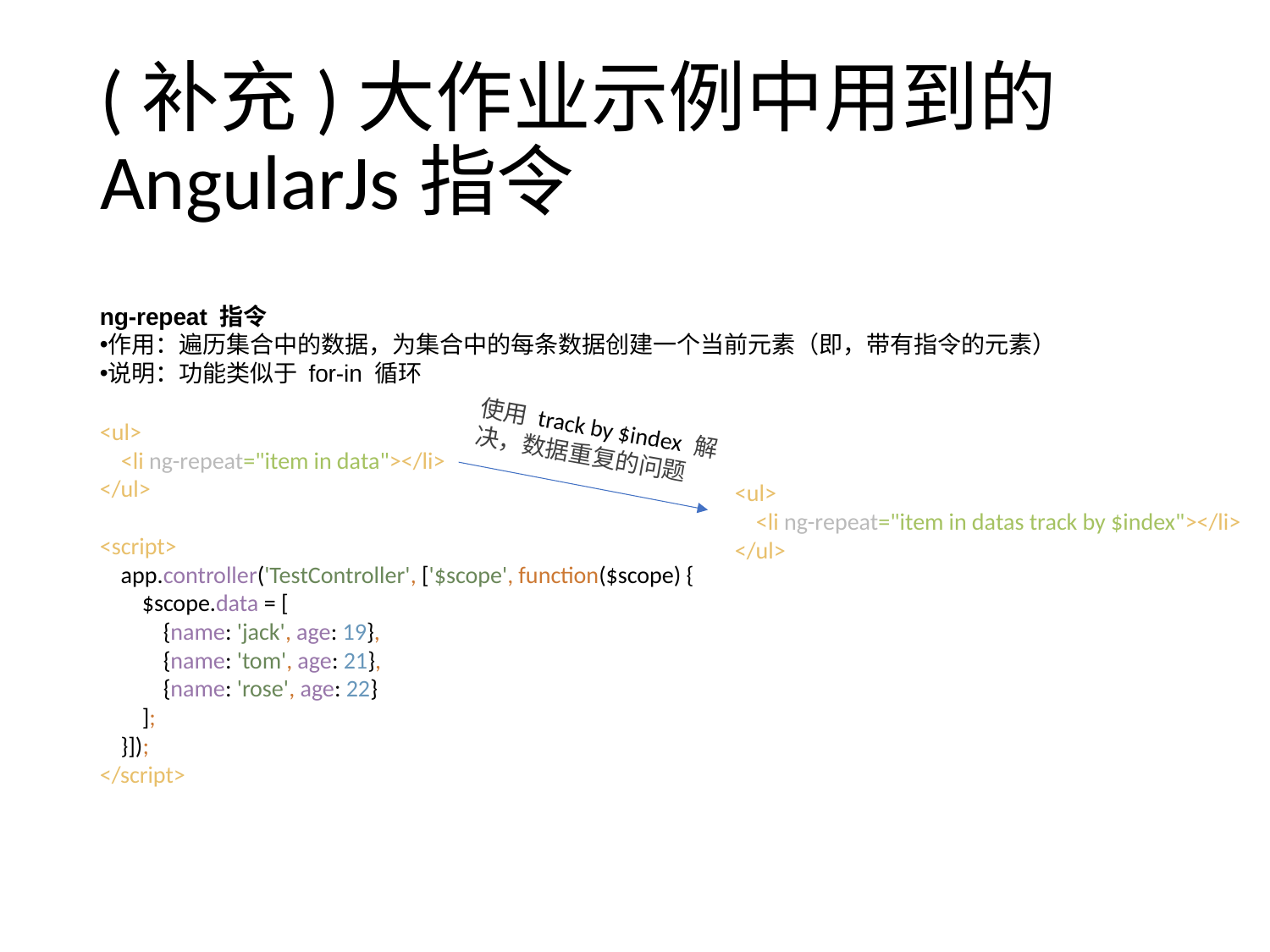

# (补充)大作业示例中用到的AngularJs指令
ng-repeat 指令
作用：遍历集合中的数据，为集合中的每条数据创建一个当前元素（即，带有指令的元素）
说明：功能类似于 for-in 循环
使用 track by $index 解决，数据重复的问题
<ul>
    <li ng-repeat="item in data"></li>
</ul>
<script>
    app.controller('TestController', ['$scope', function($scope) {
        $scope.data = [
            {name: 'jack', age: 19},
            {name: 'tom', age: 21},
            {name: 'rose', age: 22}
        ];
    }]);
</script>
<ul>
    <li ng-repeat="item in datas track by $index"></li>
</ul>